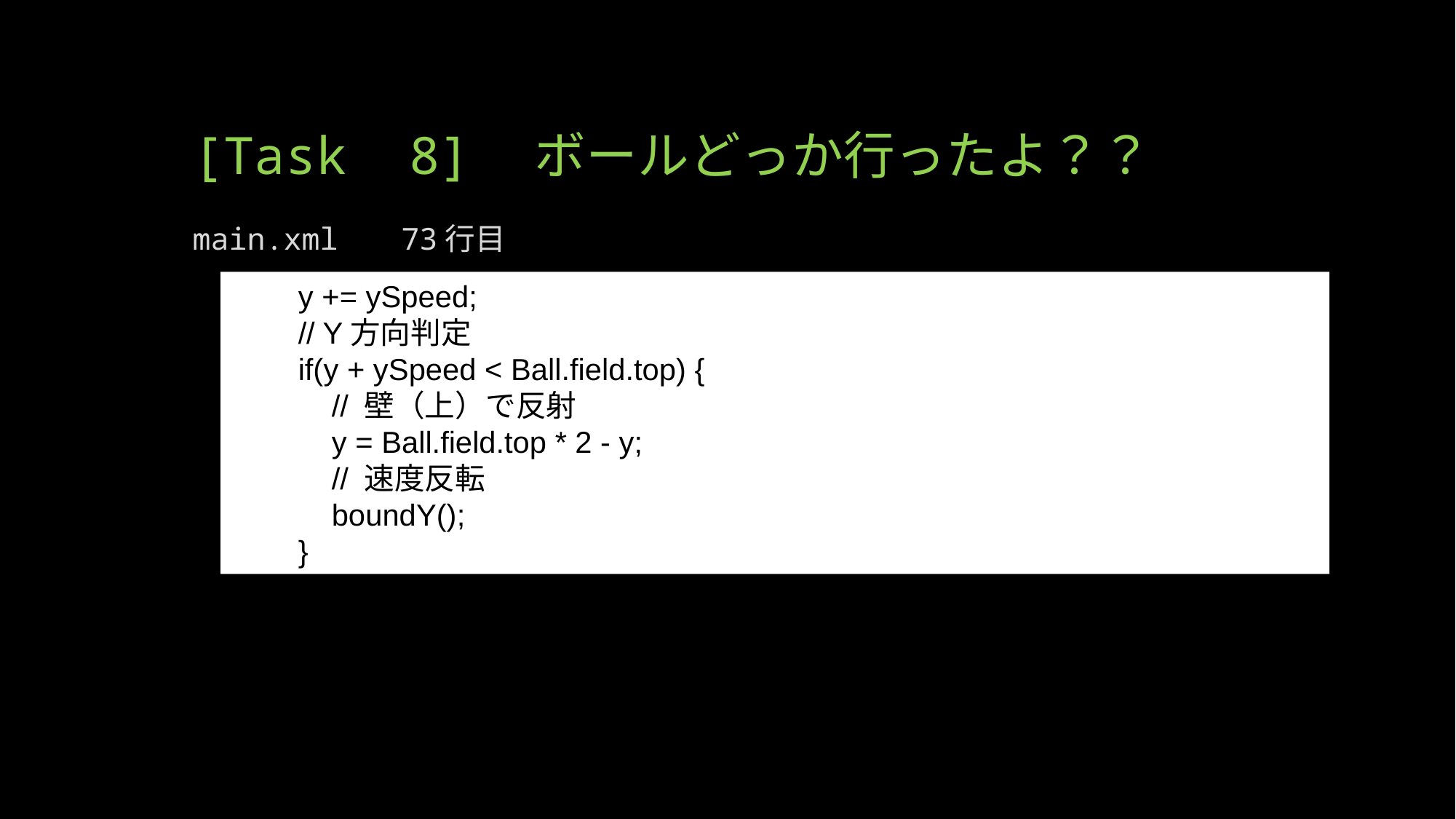

# [Task  8]　ボールどっか行ったよ？？
main.xml 　73行目
        y += ySpeed;
        // Y方向判定
        if(y + ySpeed < Ball.field.top) {
            // 壁（上）で反射
            y = Ball.field.top * 2 - y;
            // 速度反転
            boundY();
        }